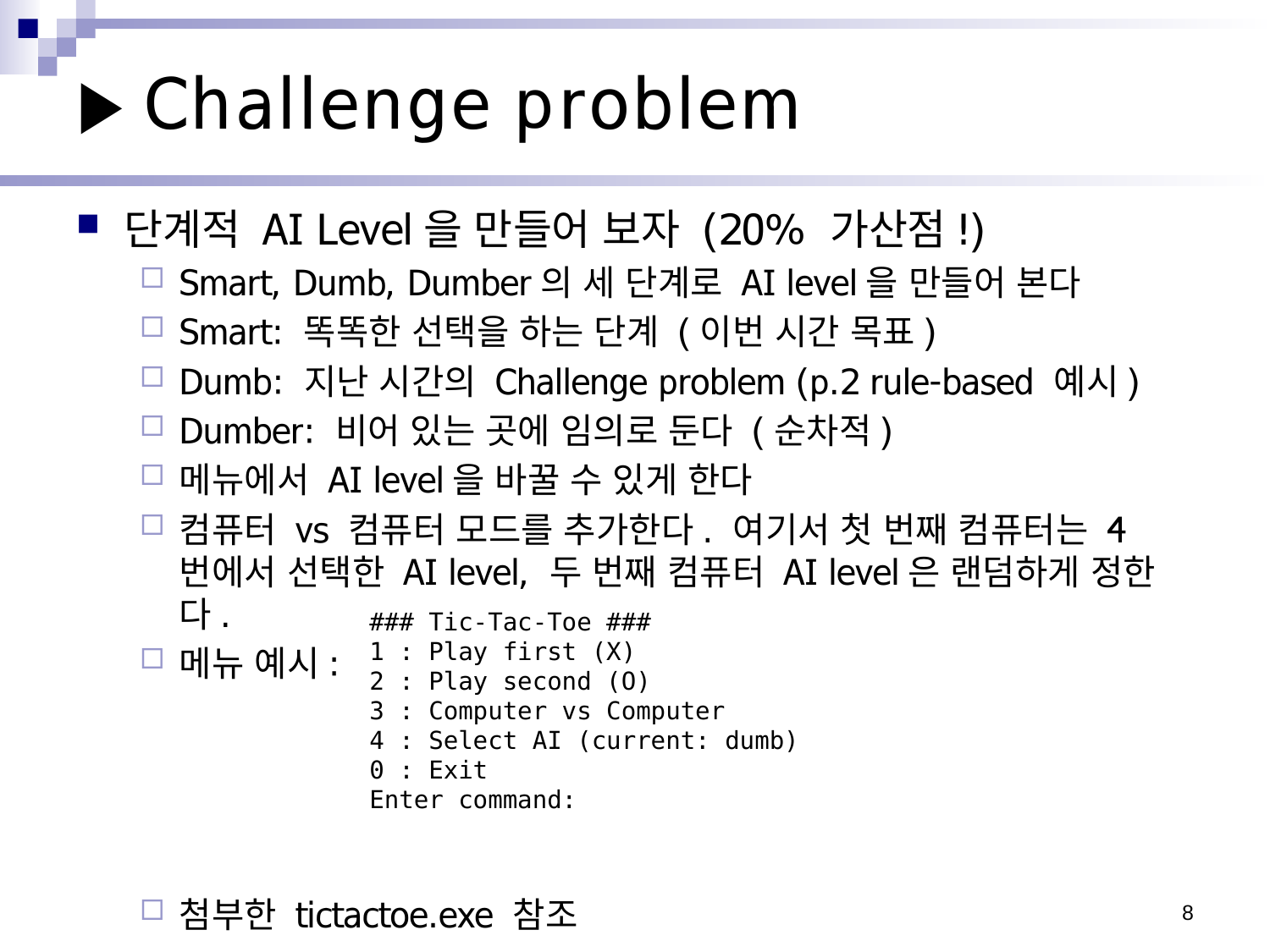

# ▶ Challenge problem
단계적 AI Level을 만들어 보자 (20% 가산점!)
Smart, Dumb, Dumber의 세 단계로 AI level을 만들어 본다
Smart: 똑똑한 선택을 하는 단계 (이번 시간 목표)
Dumb: 지난 시간의 Challenge problem (p.2 rule-based 예시)
Dumber: 비어 있는 곳에 임의로 둔다 (순차적)
메뉴에서 AI level을 바꿀 수 있게 한다
컴퓨터 vs 컴퓨터 모드를 추가한다. 여기서 첫 번째 컴퓨터는 4번에서 선택한 AI level, 두 번째 컴퓨터 AI level은 랜덤하게 정한다.
메뉴 예시:

첨부한 tictactoe.exe 참조

### Tic-Tac-Toe ###
1 : Play first (X)
2 : Play second (O)
3 : Computer vs Computer
4 : Select AI (current: dumb)
0 : Exit
Enter command:
8